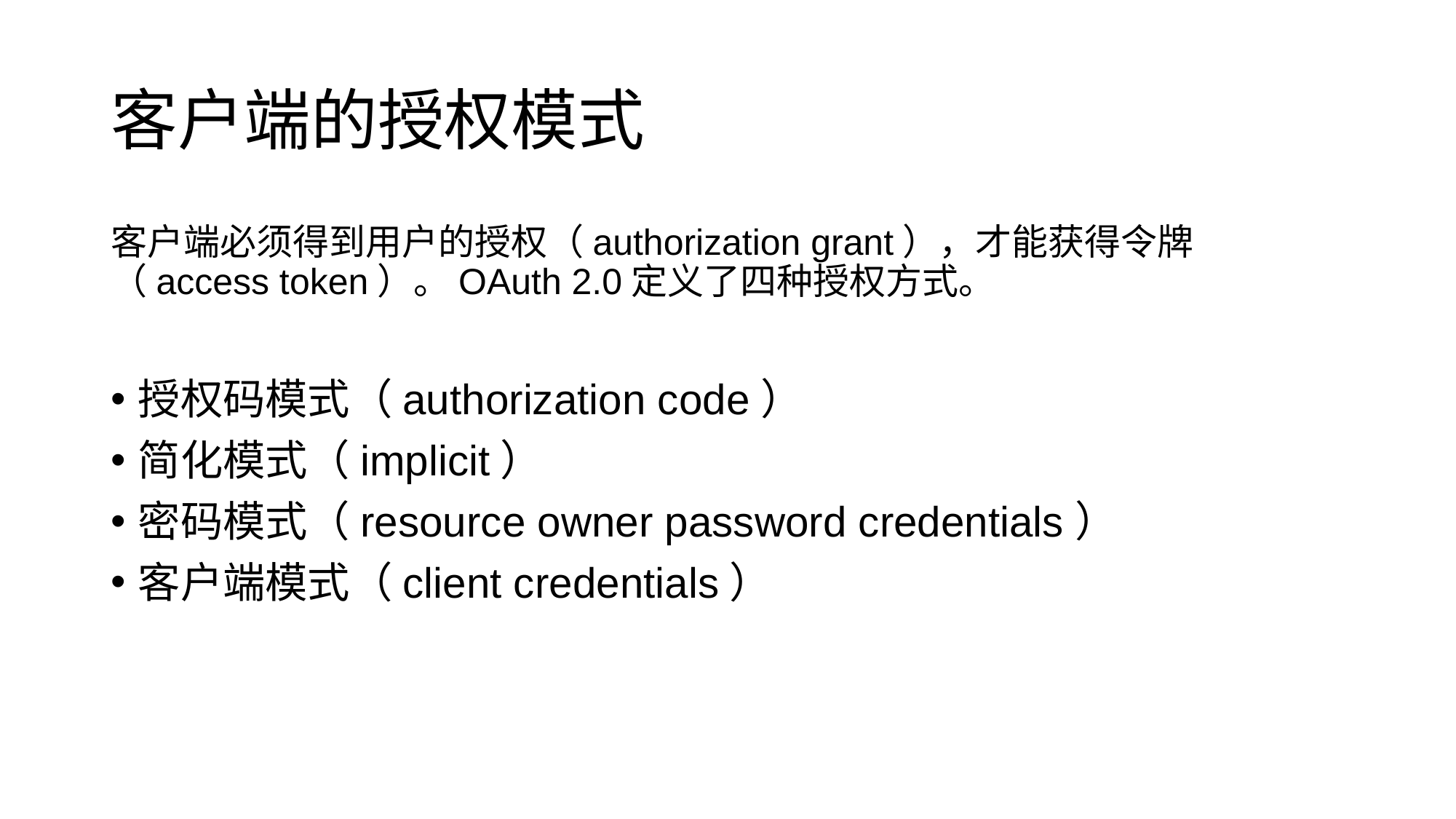

# 客户端的授权模式
客户端必须得到用户的授权（authorization grant），才能获得令牌（access token）。OAuth 2.0定义了四种授权方式。

授权码模式（authorization code）
简化模式（implicit）
密码模式（resource owner password credentials）
客户端模式（client credentials）